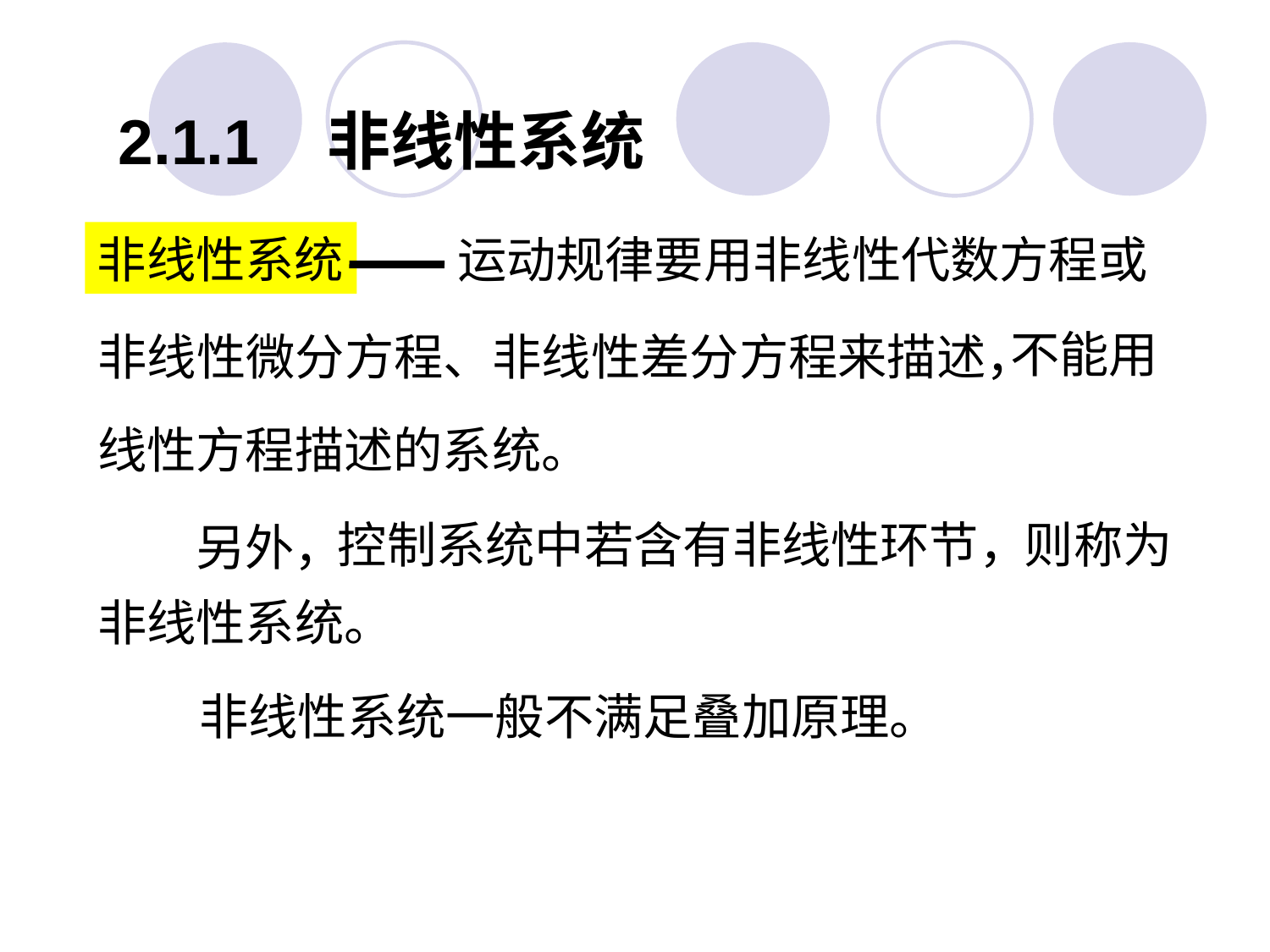

2.1.1   非线性系统
非线性系统
运动规律要用非线性代数方程或

非线性微分方程、非线性差分方程来描述，
不能用
线性方程描述的系统。
则称为
非线性系统。
控制系统中若含有非线性环节，
另外，
非线性系统一般不满足叠加原理。
2